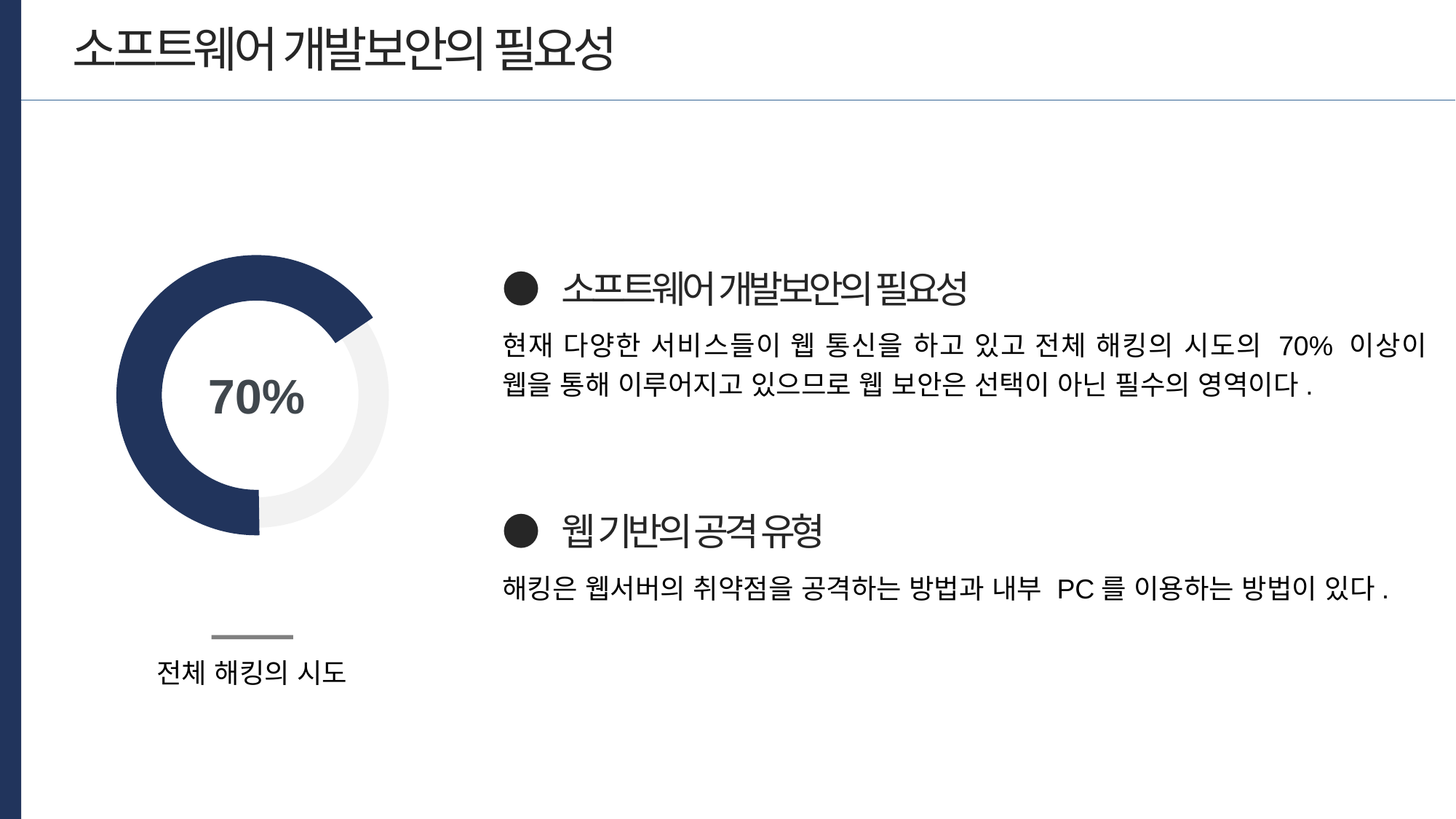

소프트웨어 개발보안의 필요성
●  소프트웨어 개발보안의 필요성

현재 다양한 서비스들이 웹 통신을 하고 있고 전체 해킹의 시도의 70% 이상이 웹을 통해 이루어지고 있으므로 웹 보안은 선택이 아닌 필수의 영역이다.
70%
●  웹 기반의 공격 유형
해킹은 웹서버의 취약점을 공격하는 방법과 내부 PC를 이용하는 방법이 있다.

전체 해킹의 시도